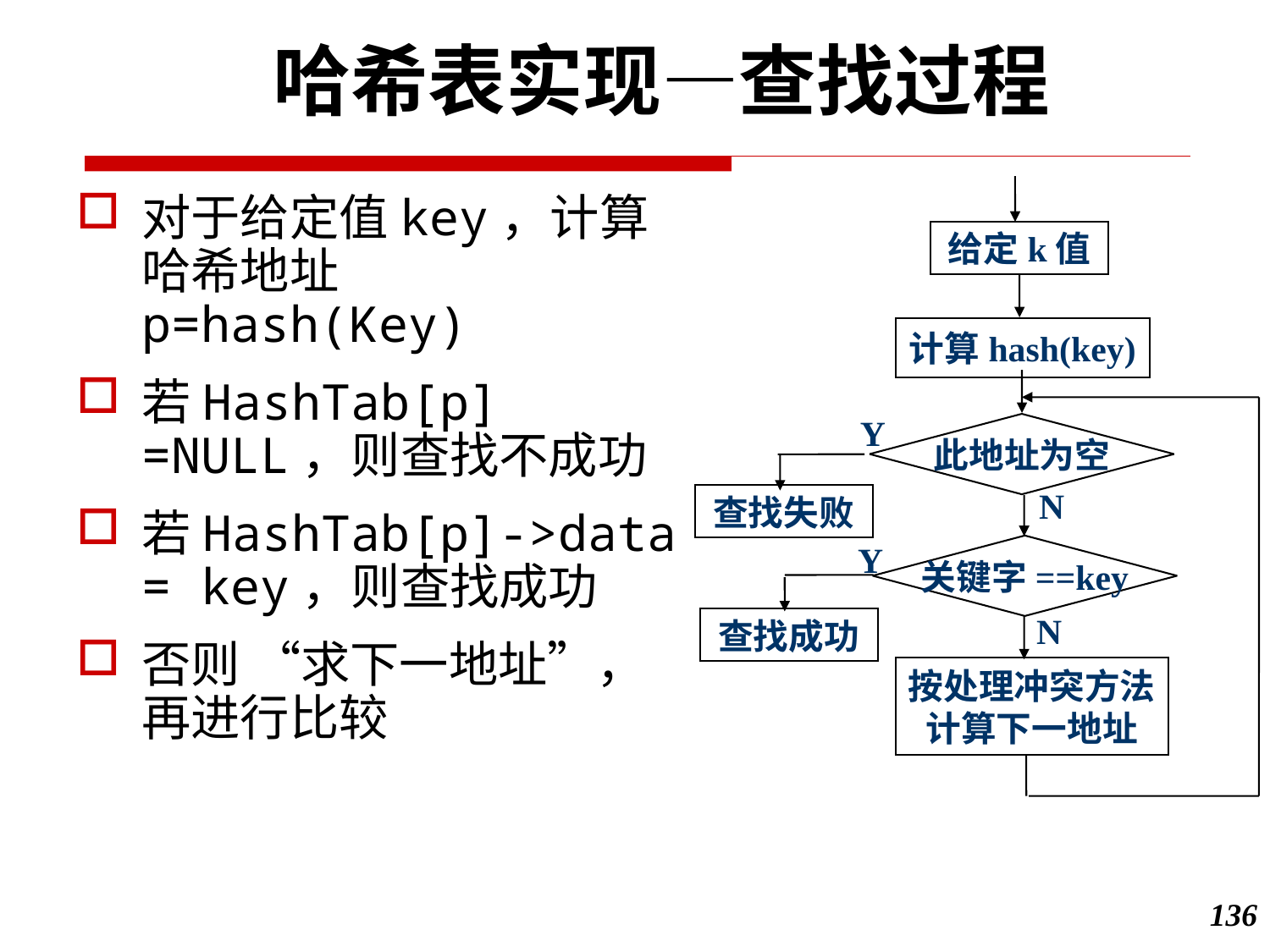

哈希表实现—查找过程

给定k值

计算hash(key)

此地址为空

查找失败

关键字==key

查找成功

按处理冲突方法
计算下一地址

Y
N
Y
N
对于给定值key，计算哈希地址 p=hash(Key)
若HashTab[p] =NULL，则查找不成功
若HashTab[p]->data = key，则查找成功
否则 “求下一地址”，再进行比较
136